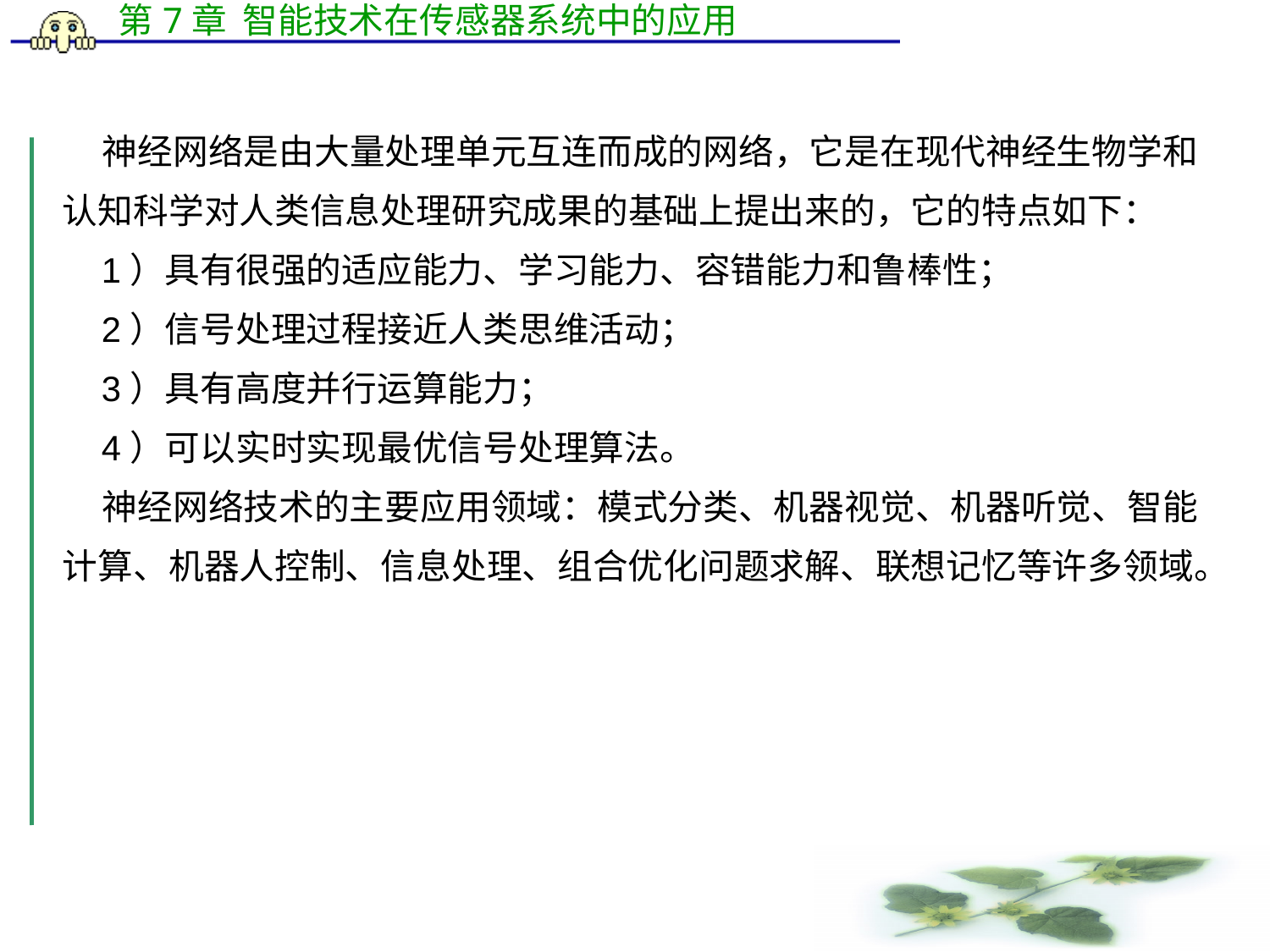

神经网络是由大量处理单元互连而成的网络，它是在现代神经生物学和
认知科学对人类信息处理研究成果的基础上提出来的，它的特点如下：
    1）具有很强的适应能力、学习能力、容错能力和鲁棒性；
    2）信号处理过程接近人类思维活动；
    3）具有高度并行运算能力；
    4）可以实时实现最优信号处理算法。
    神经网络技术的主要应用领域：模式分类、机器视觉、机器听觉、智能
计算、机器人控制、信息处理、组合优化问题求解、联想记忆等许多领域。